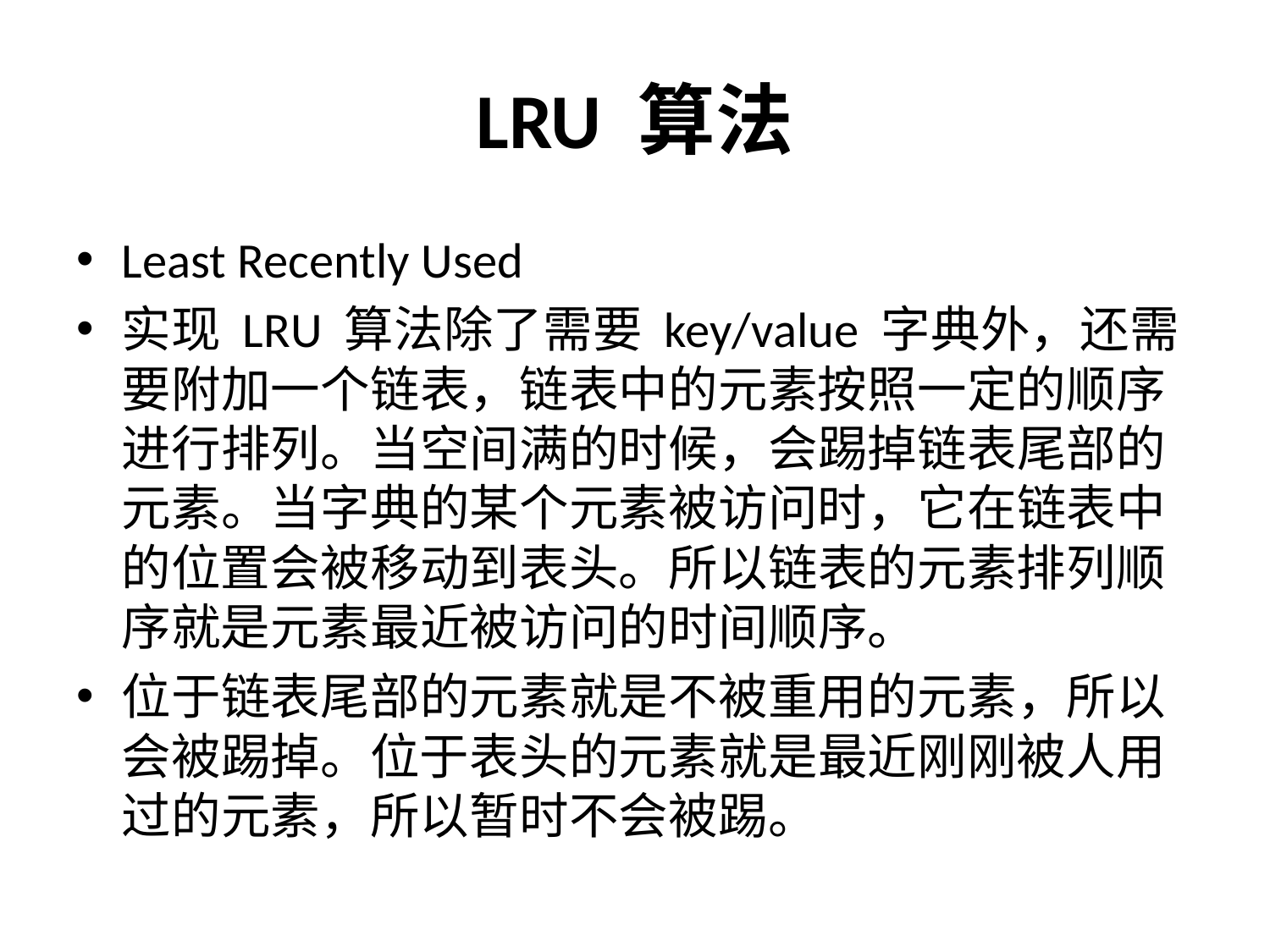

# LRU 算法
Least Recently Used
实现 LRU 算法除了需要 key/value 字典外，还需要附加一个链表，链表中的元素按照一定的顺序进行排列。当空间满的时候，会踢掉链表尾部的元素。当字典的某个元素被访问时，它在链表中的位置会被移动到表头。所以链表的元素排列顺序就是元素最近被访问的时间顺序。
位于链表尾部的元素就是不被重用的元素，所以会被踢掉。位于表头的元素就是最近刚刚被人用过的元素，所以暂时不会被踢。